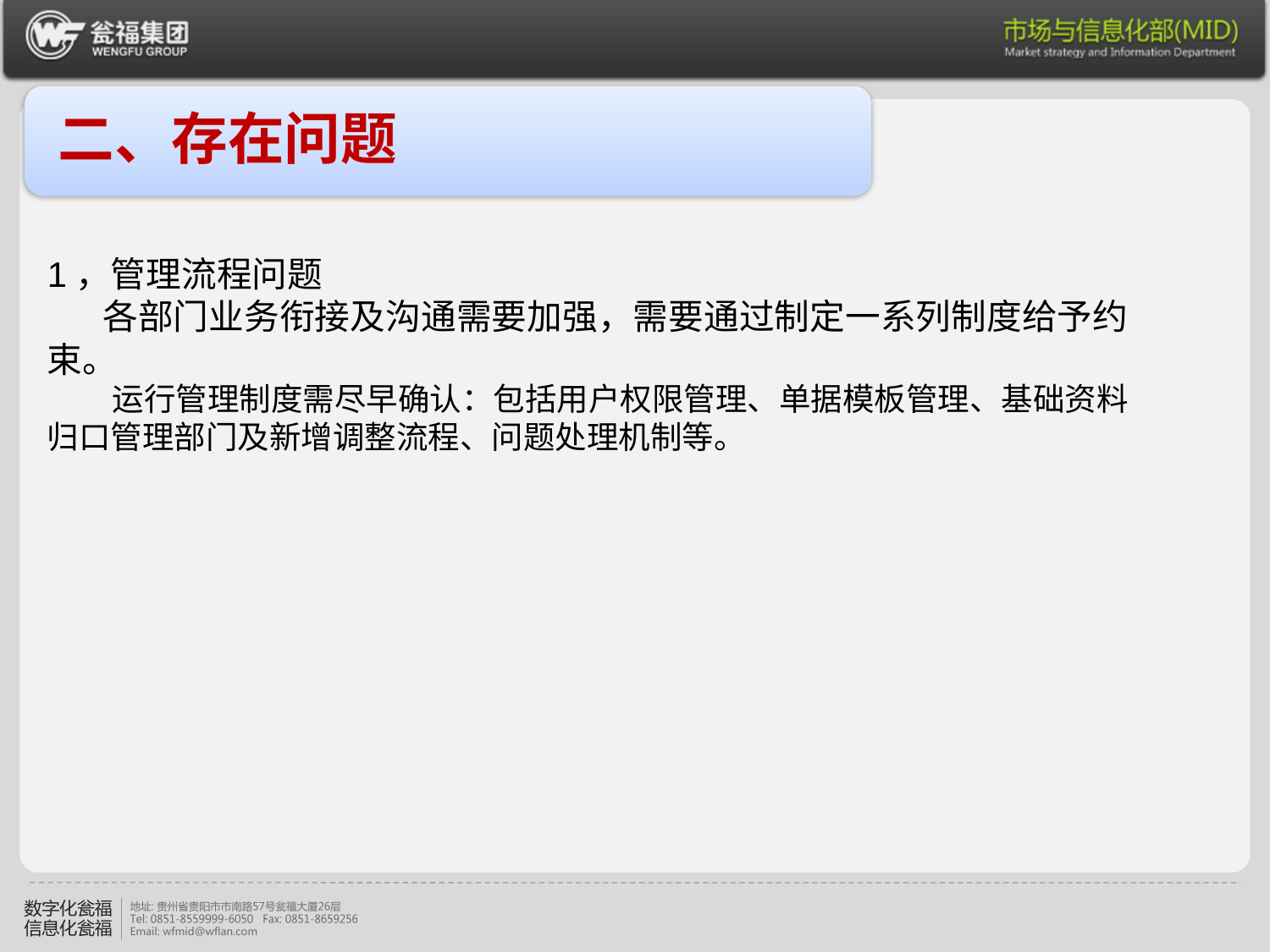

二、存在问题
1，管理流程问题
      各部门业务衔接及沟通需要加强，需要通过制定一系列制度给予约束。
        运行管理制度需尽早确认：包括用户权限管理、单据模板管理、基础资料归口管理部门及新增调整流程、问题处理机制等。